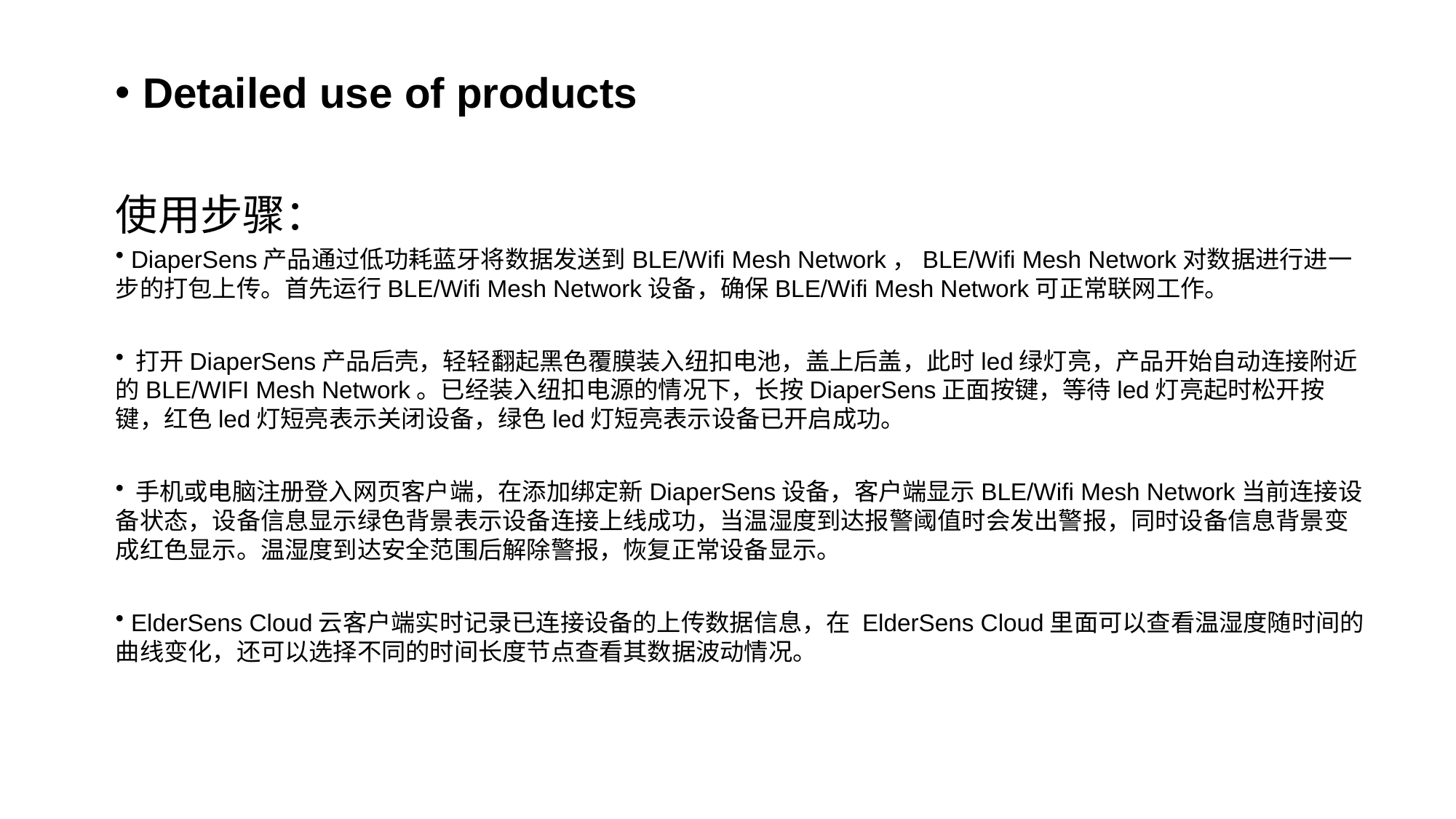

Detailed use of products

使用步骤：

 DiaperSens产品通过低功耗蓝牙将数据发送到BLE/Wifi Mesh Network，BLE/Wifi Mesh Network对数据进行进一步的打包上传。首先运行BLE/Wifi Mesh Network设备，确保BLE/Wifi Mesh Network可正常联网工作。

 打开DiaperSens产品后壳，轻轻翻起黑色覆膜装入纽扣电池，盖上后盖，此时led绿灯亮，产品开始自动连接附近的BLE/WIFI Mesh Network。已经装入纽扣电源的情况下，长按DiaperSens正面按键，等待led灯亮起时松开按键，红色led灯短亮表示关闭设备，绿色led灯短亮表示设备已开启成功。

 手机或电脑注册登入网页客户端，在添加绑定新DiaperSens设备，客户端显示BLE/Wifi Mesh Network当前连接设备状态，设备信息显示绿色背景表示设备连接上线成功，当温湿度到达报警阈值时会发出警报，同时设备信息背景变成红色显示。温湿度到达安全范围后解除警报，恢复正常设备显示。

 ElderSens Cloud云客户端实时记录已连接设备的上传数据信息，在 ElderSens Cloud里面可以查看温湿度随时间的曲线变化，还可以选择不同的时间长度节点查看其数据波动情况。